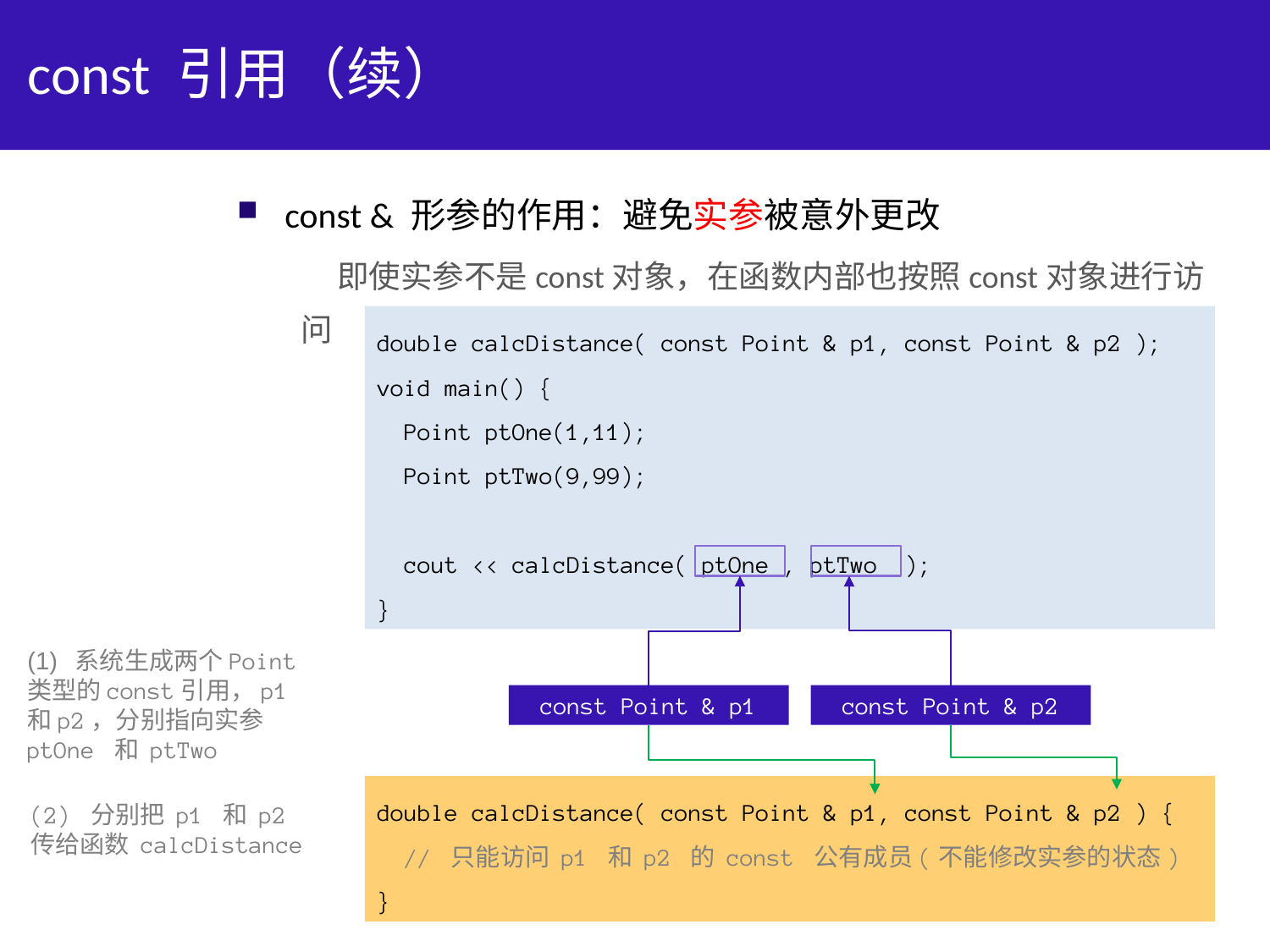

# const 引用（续）
const & 形参的作用：避免实参被意外更改
    即使实参不是const对象，在函数内部也按照const对象进行访问

double calcDistance( const Point & p1, const Point & p2 );
void main() {
  Point ptOne(1,11);
  Point ptTwo(9,99);

  cout << calcDistance( ptOne , ptTwo  );
}

系统生成两个Point
类型的const引用，p1
和p2，分别指向实参
ptOne 和 ptTwo
const Point & p1
const Point & p2
double calcDistance( const Point & p1, const Point & p2 ) {
  // 只能访问 p1 和 p2 的 const 公有成员(不能修改实参的状态)
}

(2) 分别把 p1 和 p2
传给函数 calcDistance

36